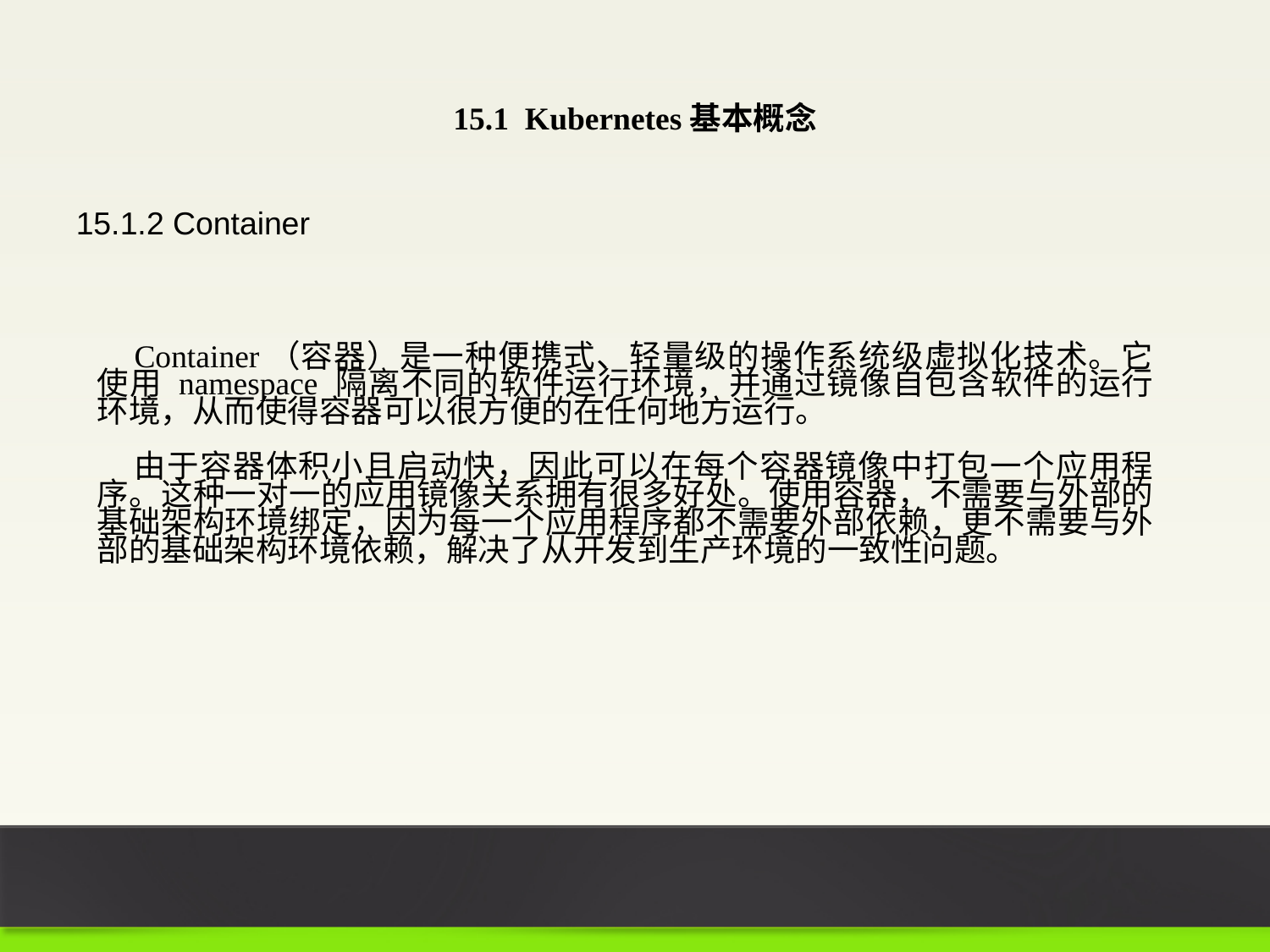

15.1  Kubernetes基本概念
15.1.2 Container
Container（容器）是一种便携式、轻量级的操作系统级虚拟化技术。它使用 namespace 隔离不同的软件运行环境，并通过镜像自包含软件的运行环境，从而使得容器可以很方便的在任何地方运行。

由于容器体积小且启动快，因此可以在每个容器镜像中打包一个应用程序。这种一对一的应用镜像关系拥有很多好处。使用容器，不需要与外部的基础架构环境绑定，因为每一个应用程序都不需要外部依赖，更不需要与外部的基础架构环境依赖，解决了从开发到生产环境的一致性问题。